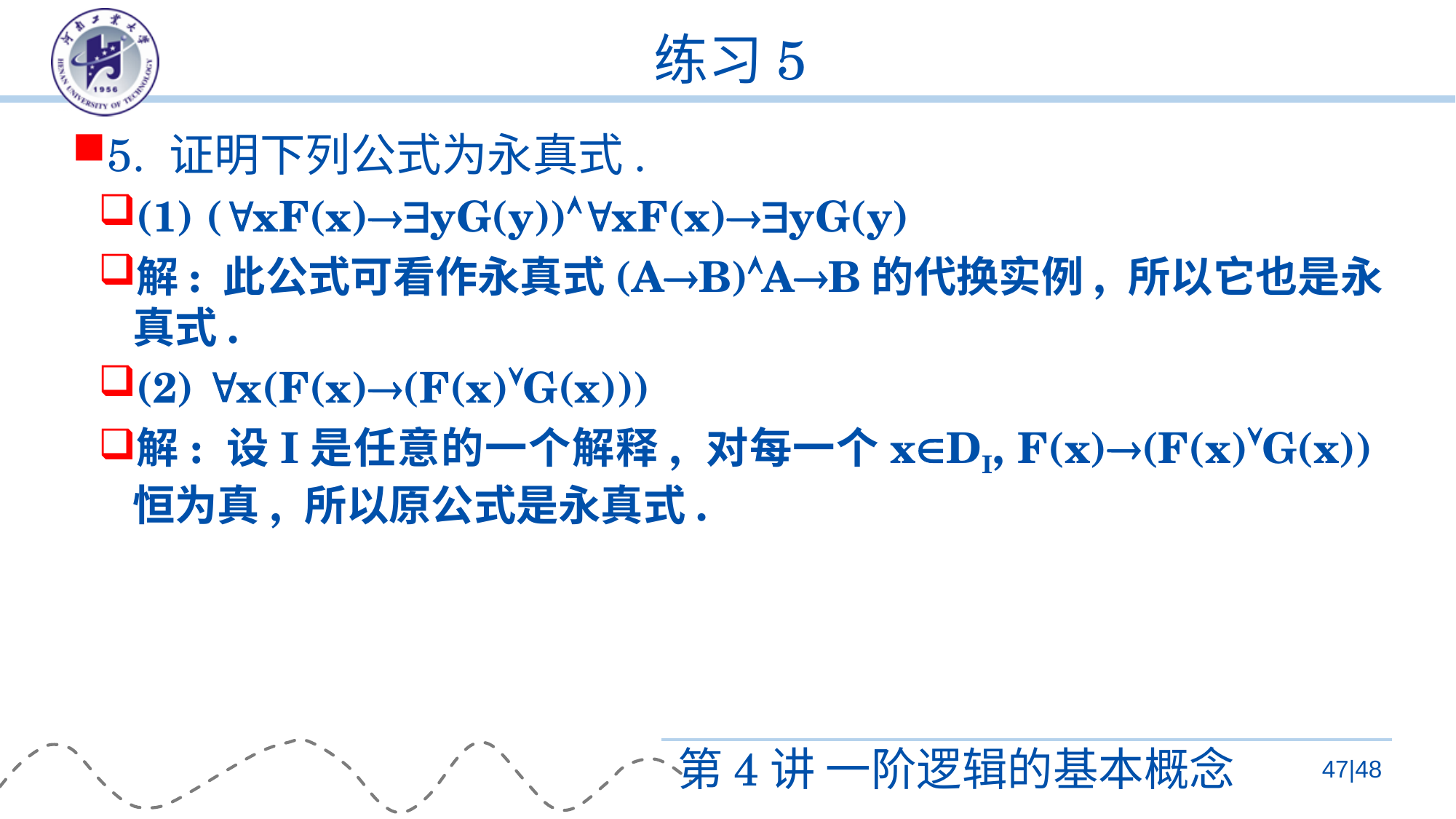

# 练习5
5. 证明下列公式为永真式.
(1) (∀xF(x)→∃yG(y))∧∀xF(x)→∃yG(y)
解: 此公式可看作永真式(A→B)∧A→B的代换实例, 所以它也是永真式.
(2) ∀x(F(x)→(F(x)∨G(x)))
解: 设I是任意的一个解释, 对每一个x∈DI, F(x)→(F(x)∨G(x))恒为真, 所以原公式是永真式.
第4讲 一阶逻辑的基本概念
47|48